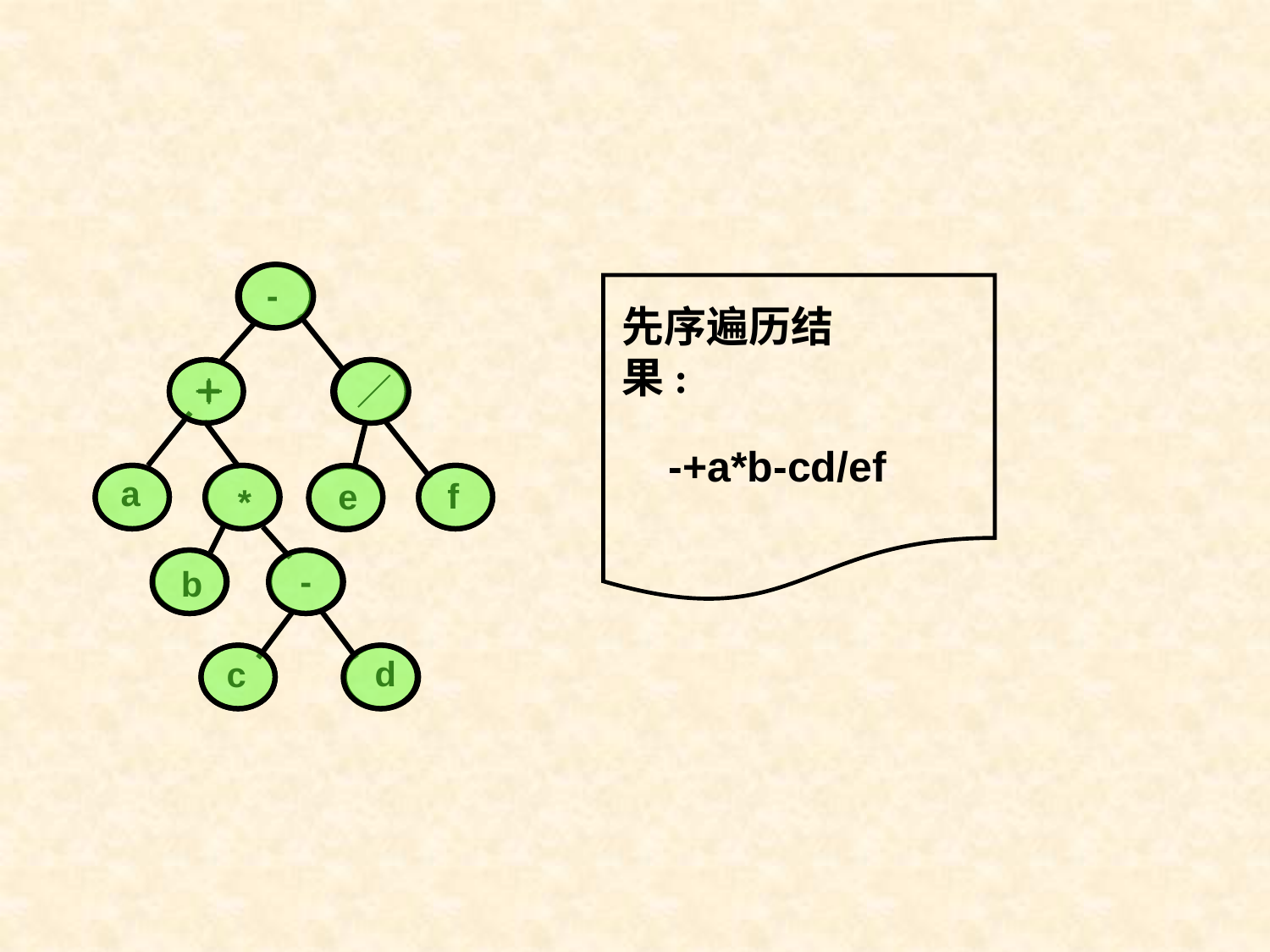

-

+

＋
／

a

f
e
*

-
b

d
c

先序遍历结果:

 -+a*b-cd/ef